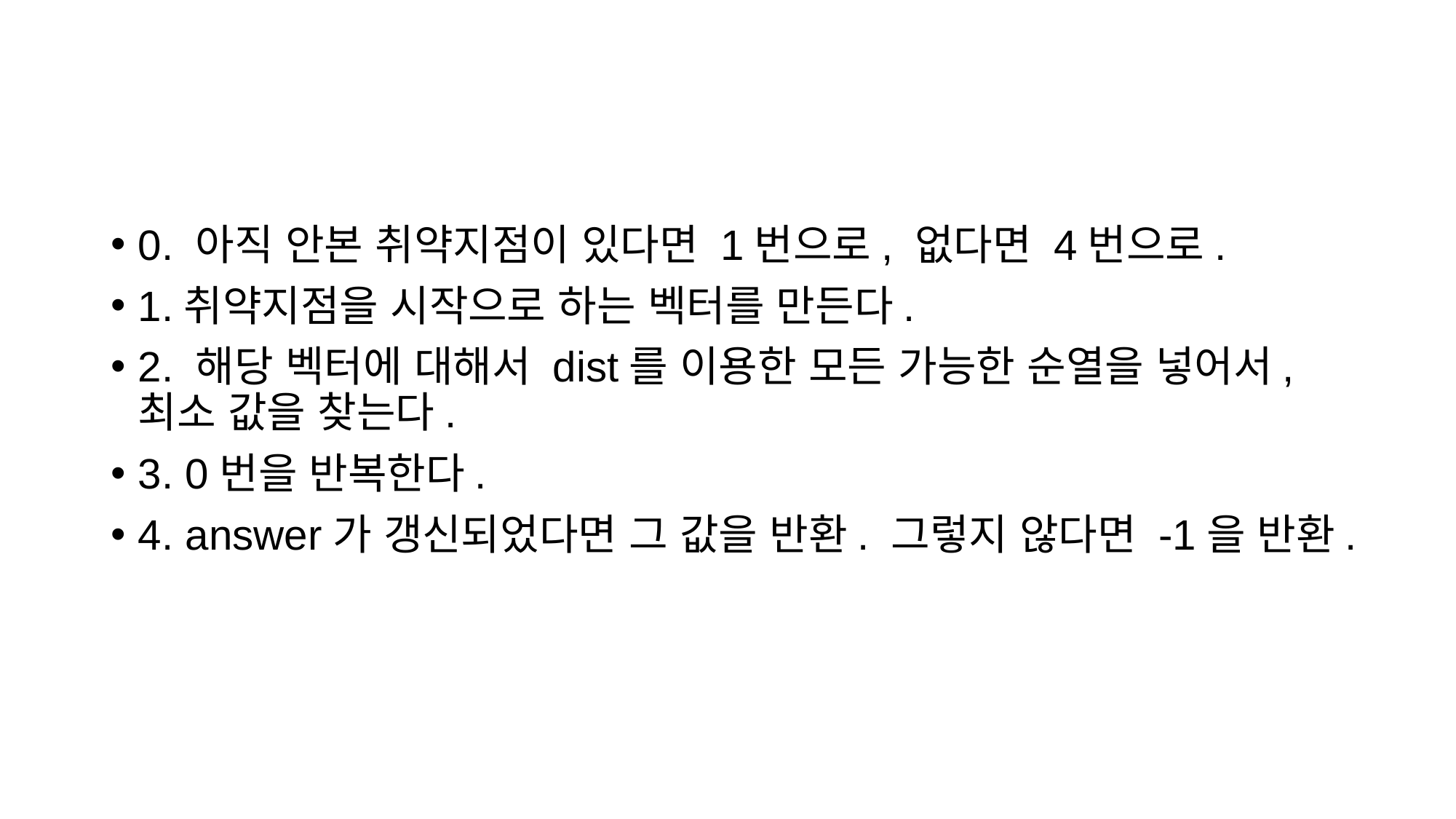

#
0. 아직 안본 취약지점이 있다면 1번으로, 없다면 4번으로.
1.취약지점을 시작으로 하는 벡터를 만든다.
2. 해당 벡터에 대해서 dist를 이용한 모든 가능한 순열을 넣어서, 최소 값을 찾는다.
3. 0번을 반복한다.
4. answer가 갱신되었다면 그 값을 반환. 그렇지 않다면 -1을 반환.